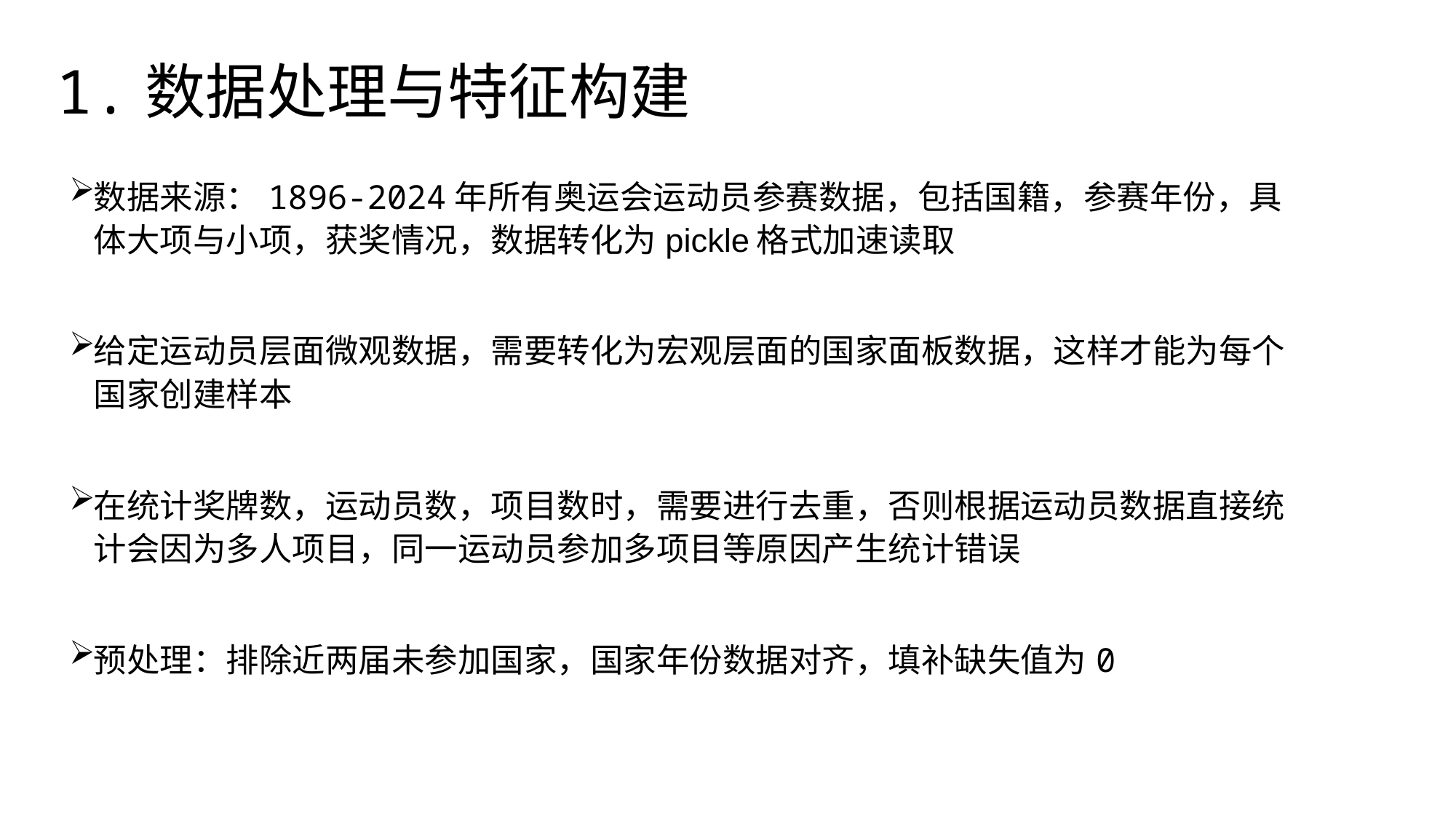

# 1.数据处理与特征构建
数据来源：1896-2024年所有奥运会运动员参赛数据，包括国籍，参赛年份，具体大项与小项，获奖情况，数据转化为pickle格式加速读取

给定运动员层面微观数据，需要转化为宏观层面的国家面板数据，这样才能为每个国家创建样本

在统计奖牌数，运动员数，项目数时，需要进行去重，否则根据运动员数据直接统计会因为多人项目，同一运动员参加多项目等原因产生统计错误

预处理：排除近两届未参加国家，国家年份数据对齐，填补缺失值为0